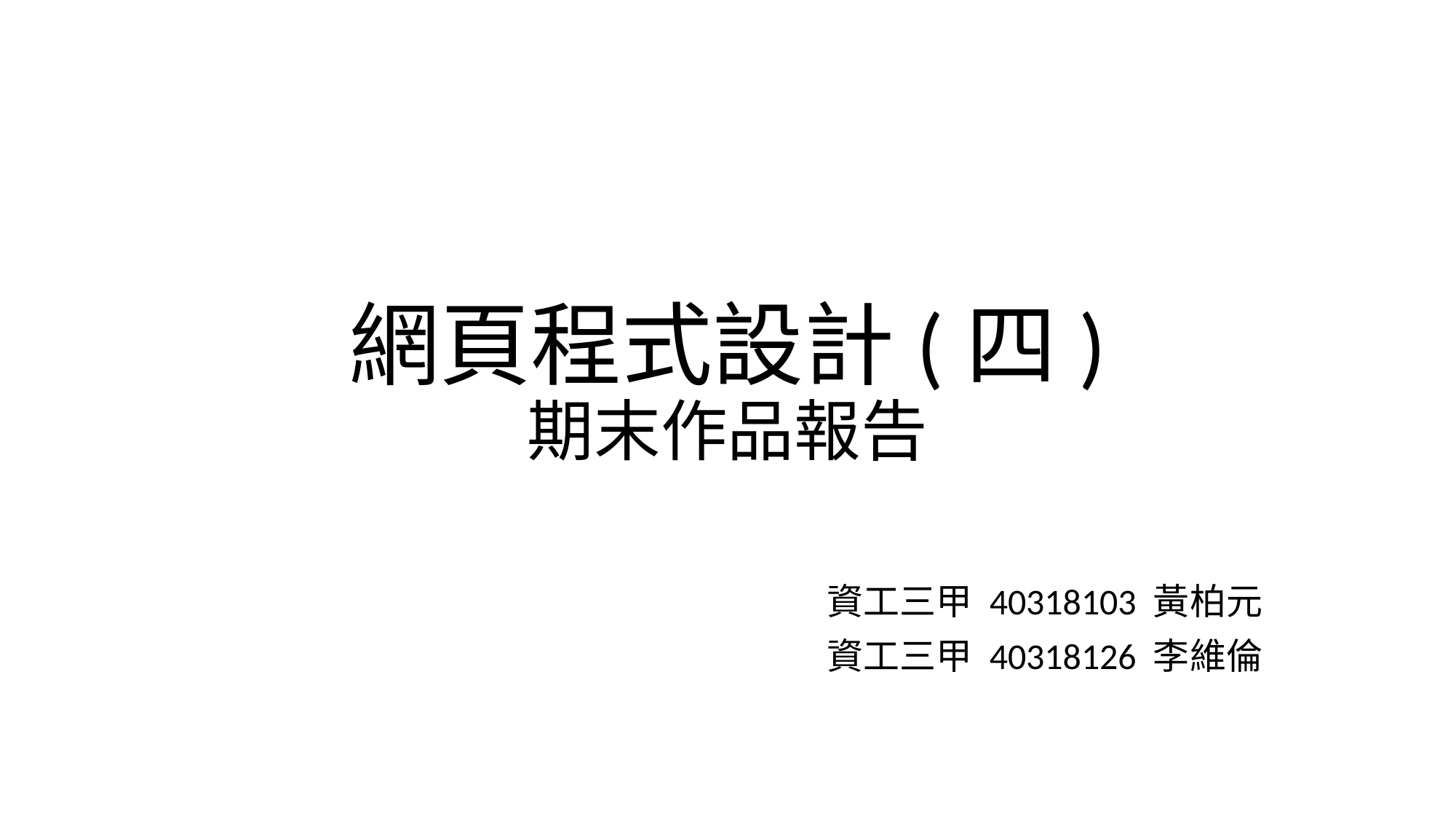

# 網頁程式設計(四) 期末作品報告
資工三甲 40318103 黃柏元
資工三甲 40318126 李維倫